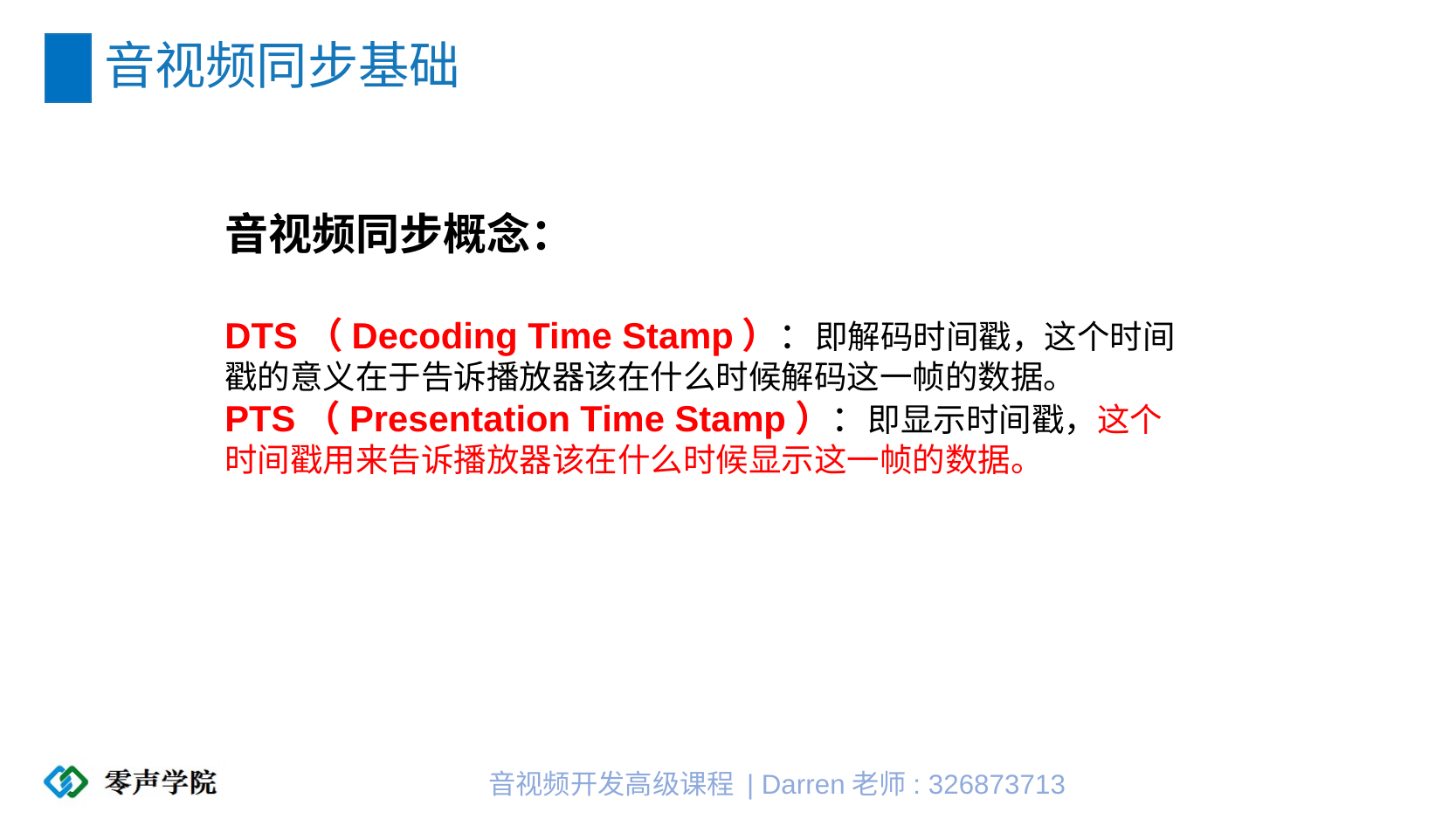

# 音视频同步基础
音视频同步概念：
DTS（Decoding Time Stamp）：即解码时间戳，这个时间戳的意义在于告诉播放器该在什么时候解码这一帧的数据。
PTS（Presentation Time Stamp）：即显示时间戳，这个时间戳用来告诉播放器该在什么时候显示这一帧的数据。